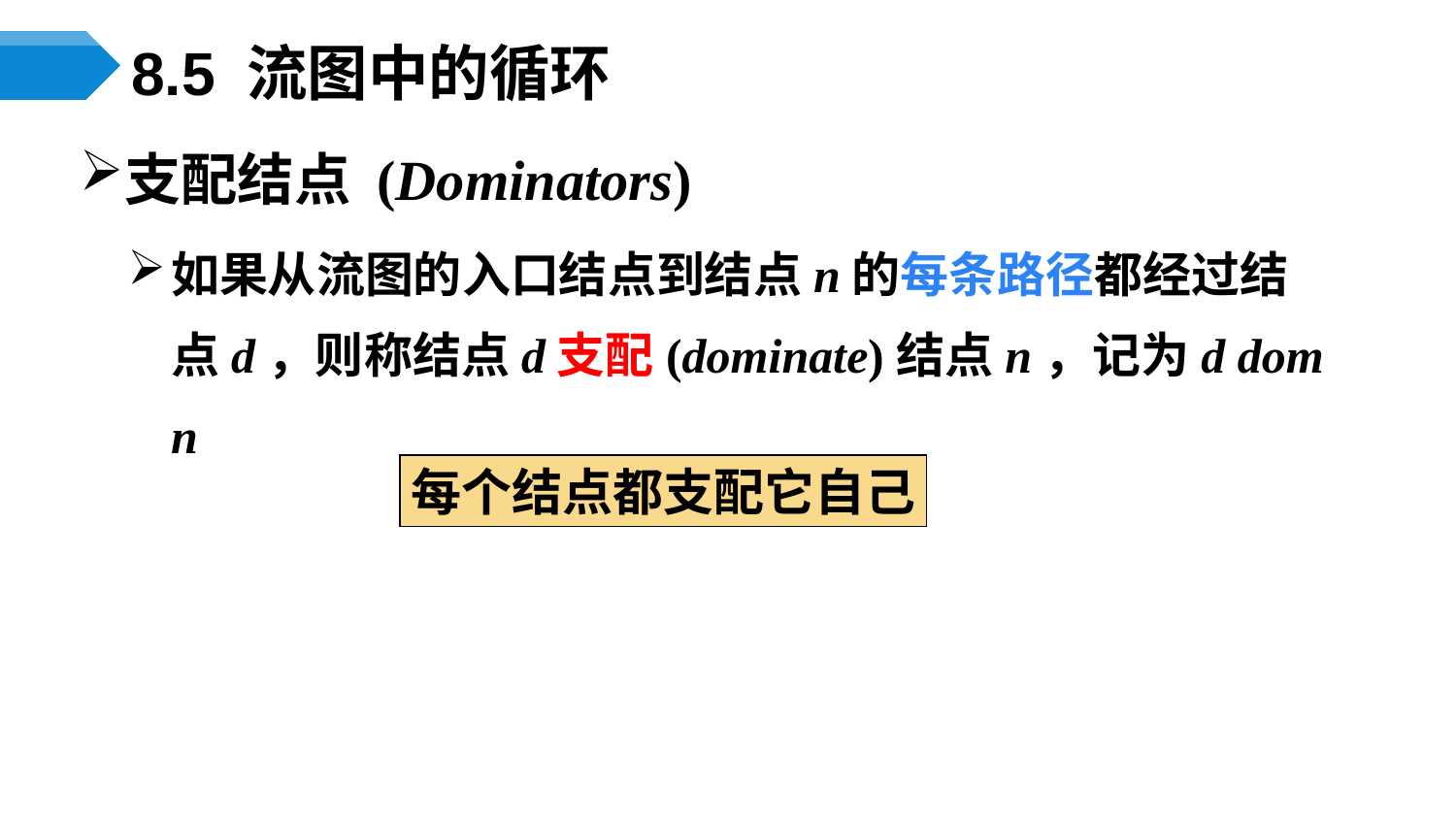

# 8.5 流图中的循环
支配结点 (Dominators)
如果从流图的入口结点到结点n的每条路径都经过结点d，则称结点d支配(dominate)结点n，记为d dom n

每个结点都支配它自己